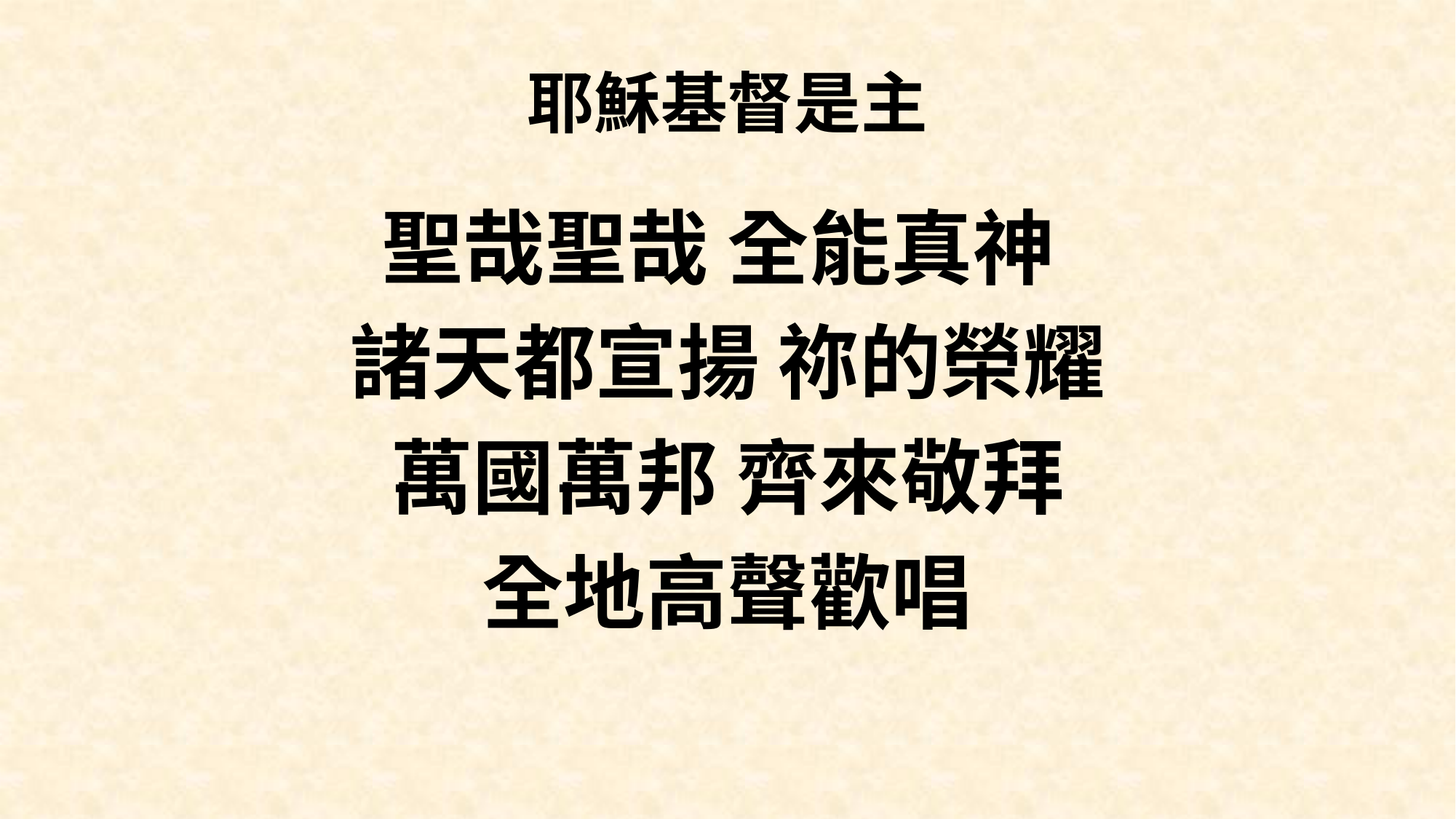

# 耶穌基督是主
聖哉聖哉 全能真神
諸天都宣揚 祢的榮耀
萬國萬邦 齊來敬拜
全地高聲歡唱